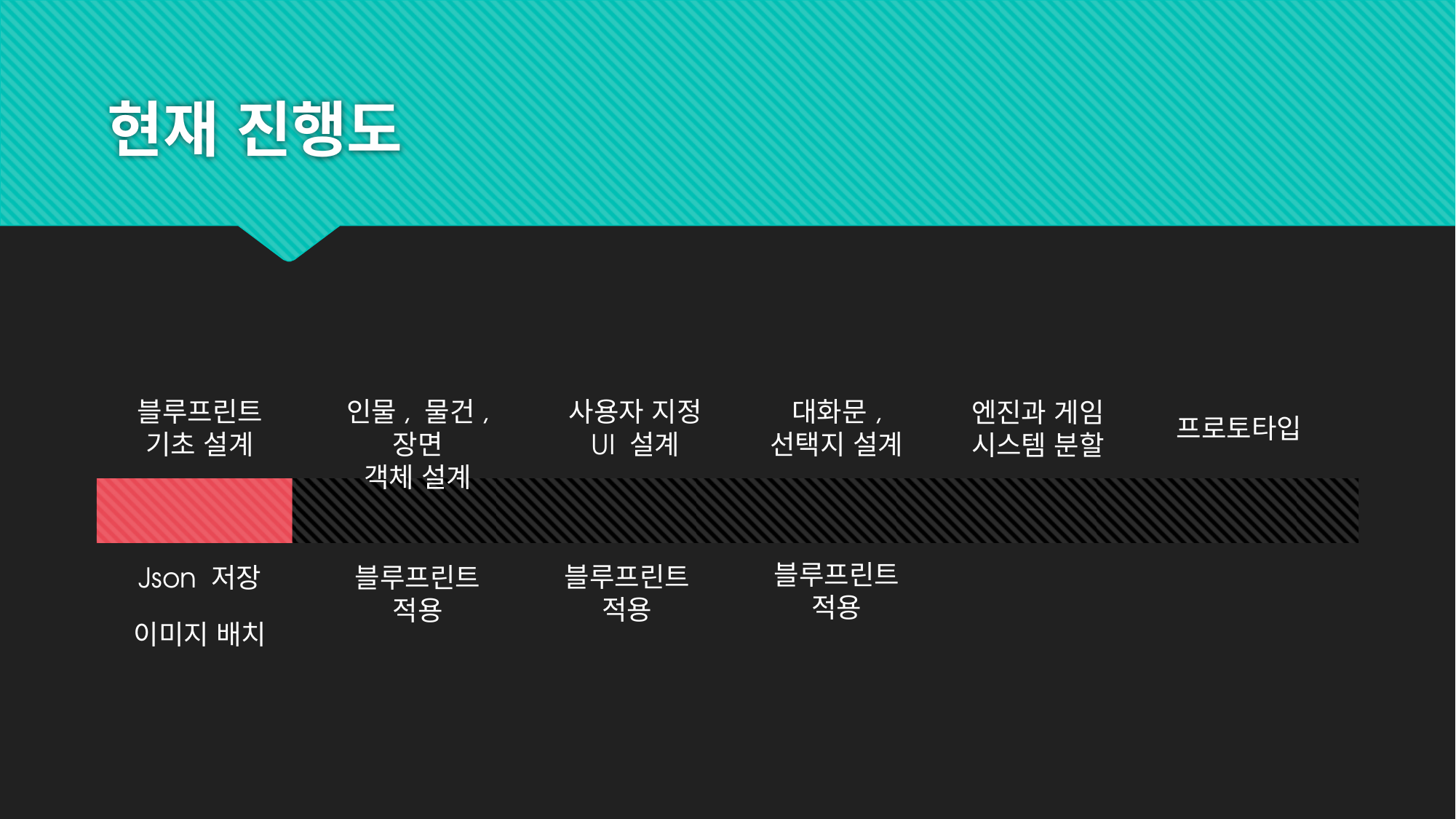

# 현재 진행도
인물, 물건, 장면
객체 설계
대화문,
선택지 설계
사용자 지정
UI 설계
블루프린트 기초 설계
엔진과 게임
시스템 분할
프로토타입

블루프린트 적용
블루프린트 적용
Json 저장
블루프린트 적용
이미지 배치